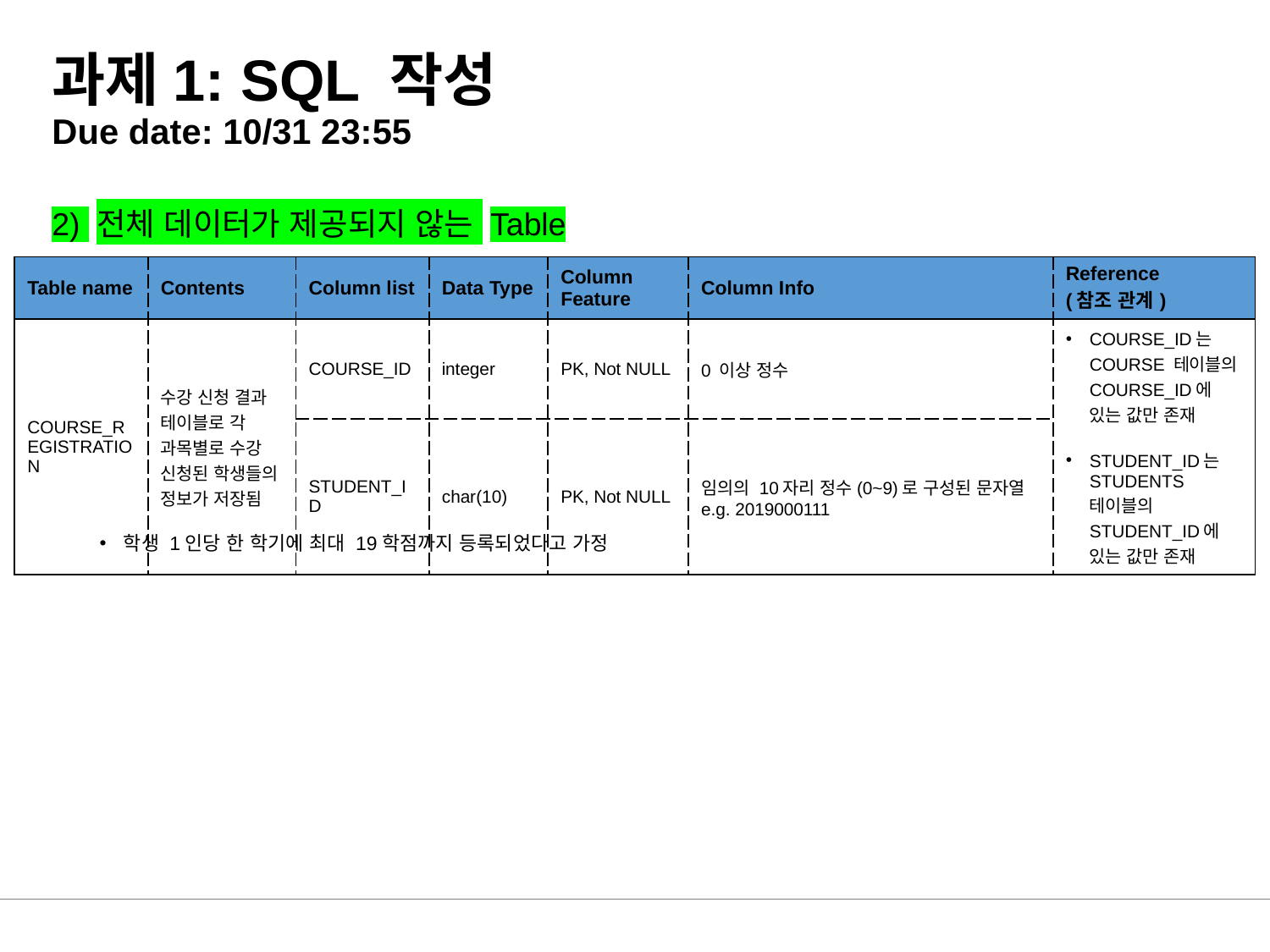

# 과제1: SQL 작성 Due date: 10/31 23:55
2) 전체 데이터가 제공되지 않는 Table

학생 1인당 한 학기에 최대 19학점까지 등록되었다고 가정

| Table name | Contents | Column list | Data Type | Column Feature | Column Info | Reference (참조 관계) |
| --- | --- | --- | --- | --- | --- | --- |
| COURSE\_REGISTRATION | 수강 신청 결과 테이블로 각 과목별로 수강 신청된 학생들의 정보가 저장됨 | COURSE\_ID | integer | PK, Not NULL | 0 이상 정수 | COURSE\_ID는 COURSE 테이블의 COURSE\_ID에 있는 값만 존재 STUDENT\_ID는 STUDENTS 테이블의 STUDENT\_ID에 있는 값만 존재 |
|  |  | STUDENT\_ID | char(10) | PK, Not NULL | 임의의 10자리 정수(0~9)로 구성된 문자열 e.g. 2019000111 |  |